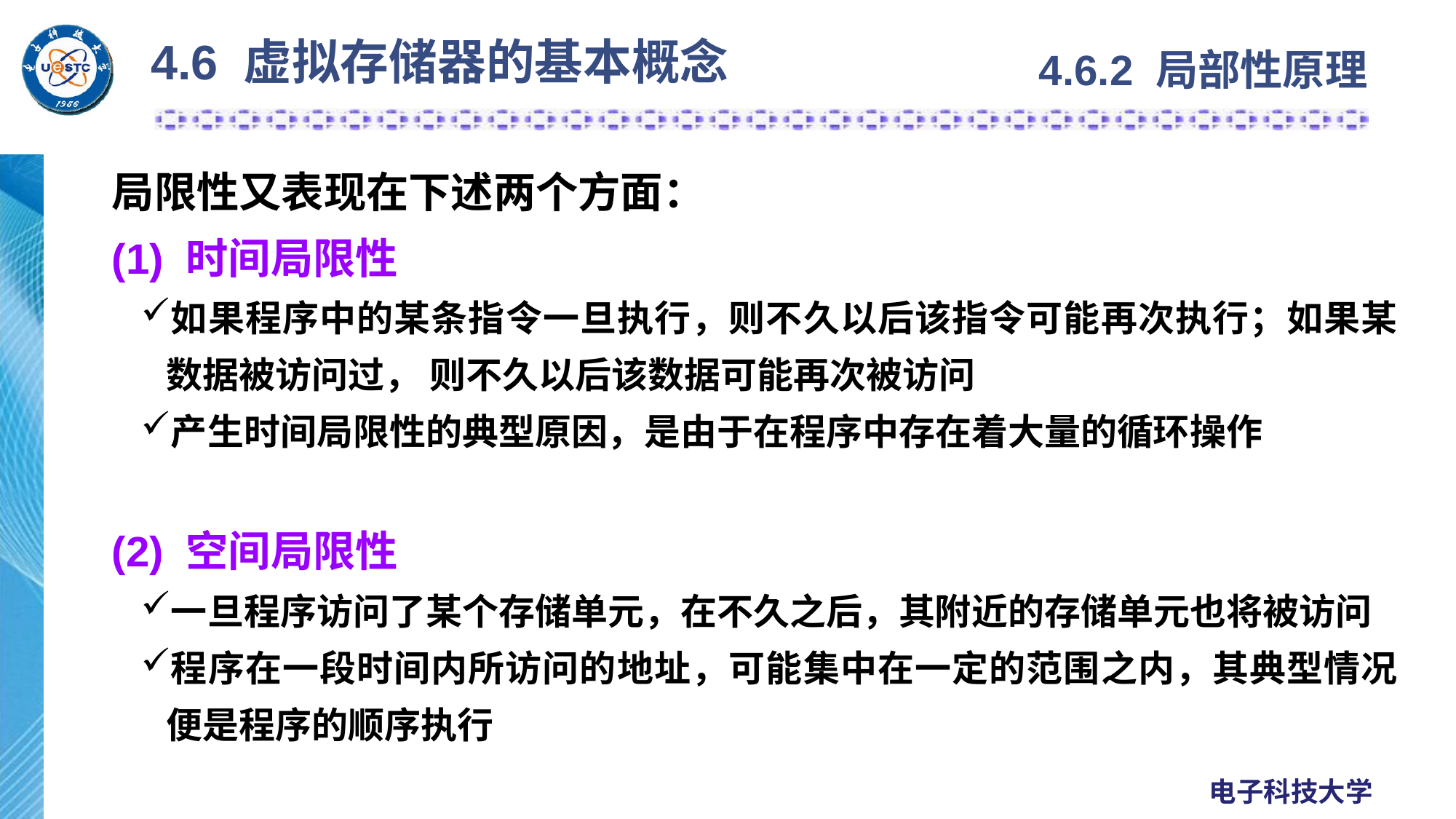

4.6 虚拟存储器的基本概念
4.6.2 局部性原理
局限性又表现在下述两个方面：
(1) 时间局限性
如果程序中的某条指令一旦执行，则不久以后该指令可能再次执行；如果某数据被访问过， 则不久以后该数据可能再次被访问
产生时间局限性的典型原因，是由于在程序中存在着大量的循环操作

(2) 空间局限性
一旦程序访问了某个存储单元，在不久之后，其附近的存储单元也将被访问
程序在一段时间内所访问的地址，可能集中在一定的范围之内，其典型情况便是程序的顺序执行